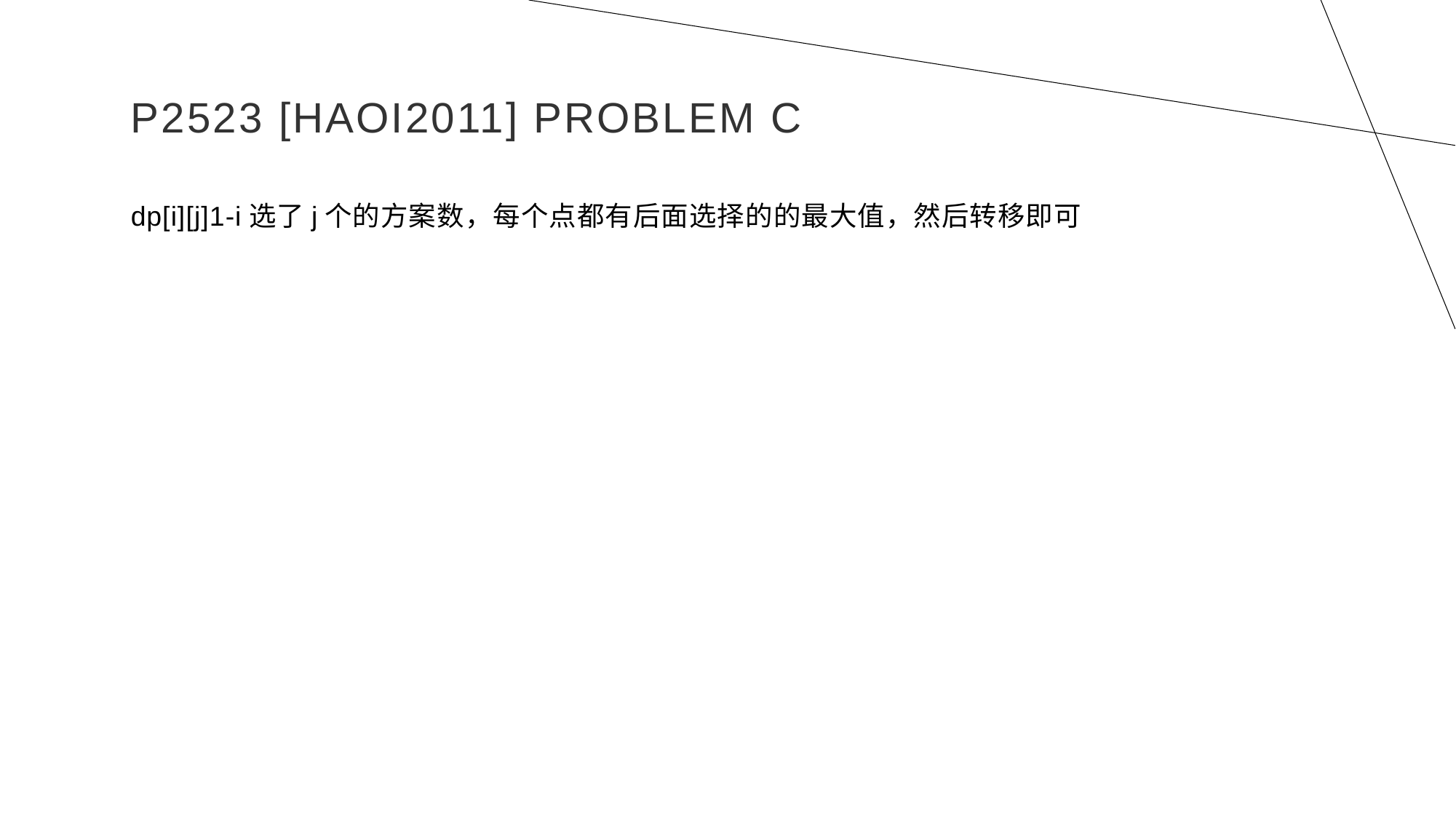

# P2523 [HAOI2011] Problem c
dp[i][j]1-i选了j个的方案数，每个点都有后面选择的的最大值，然后转移即可
13